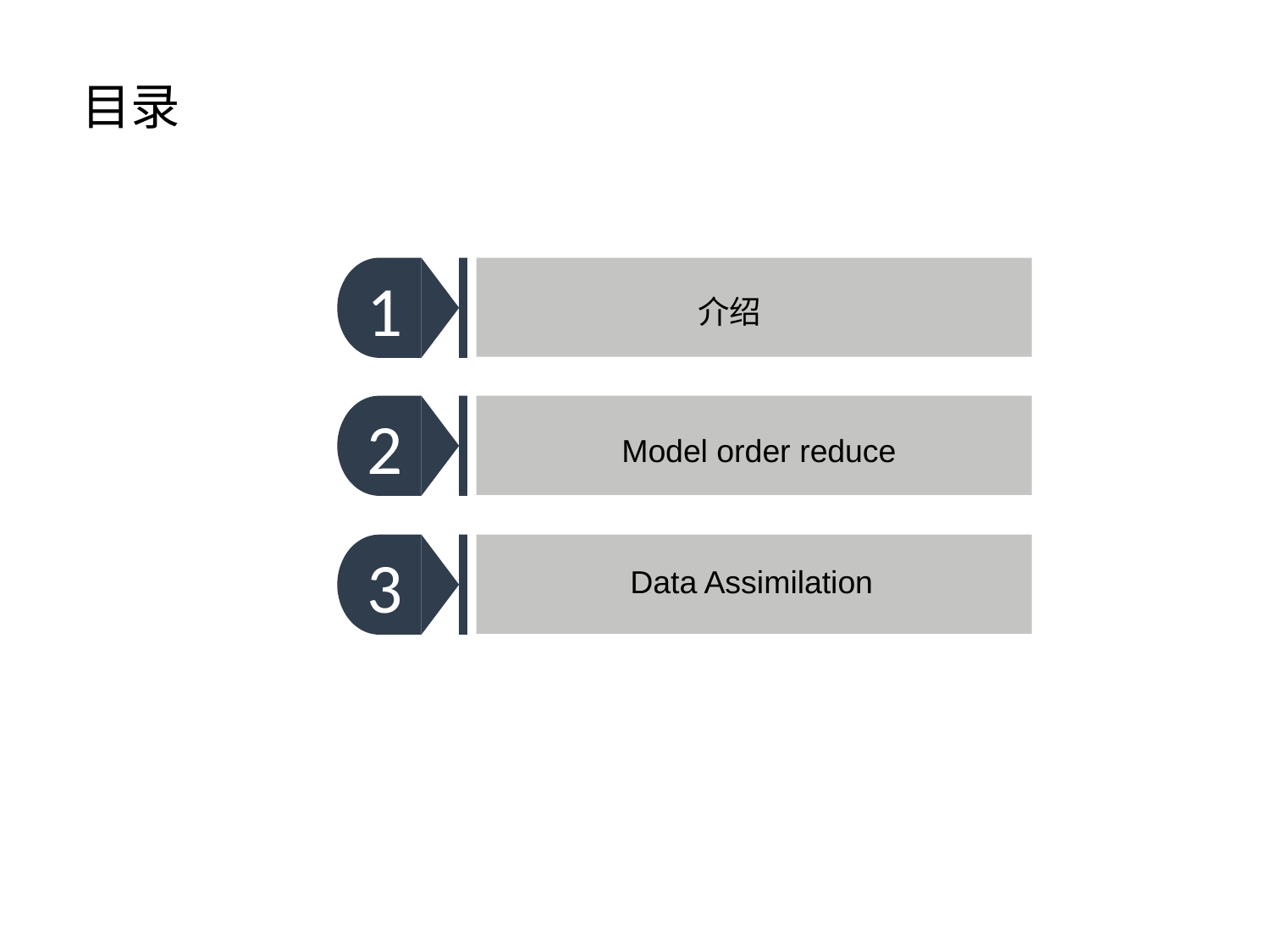

目录
1

点击添加文本
介绍
2

点击添加文本
Model order reduce
3

Data Assimilation
点击添加文本
点击添加文本